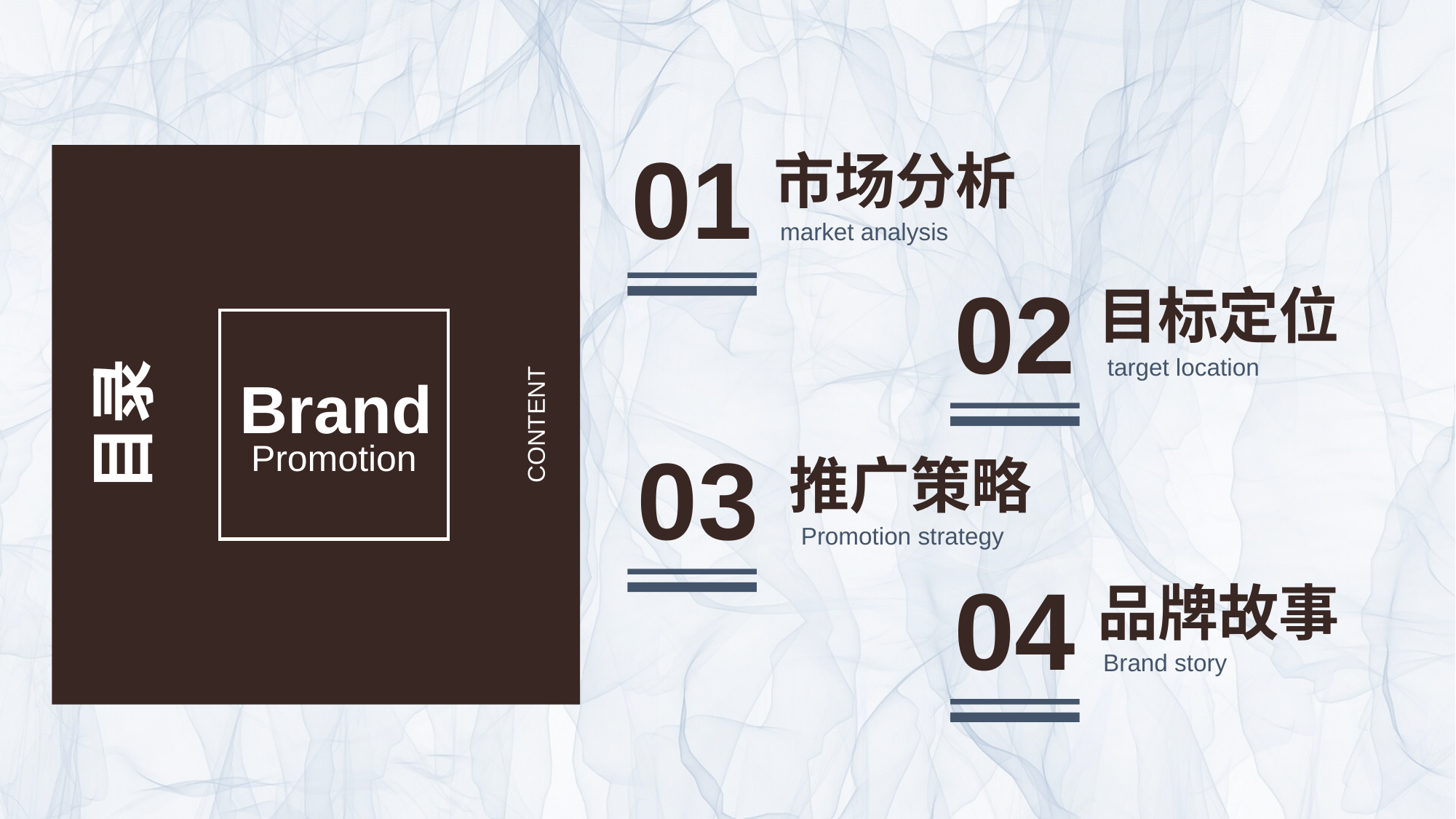

01
市场分析
market analysis

02
目标定位
target location

Brand
目录
CONTENT
03
推广策略
Promotion strategy

Promotion
04
品牌故事
Brand story